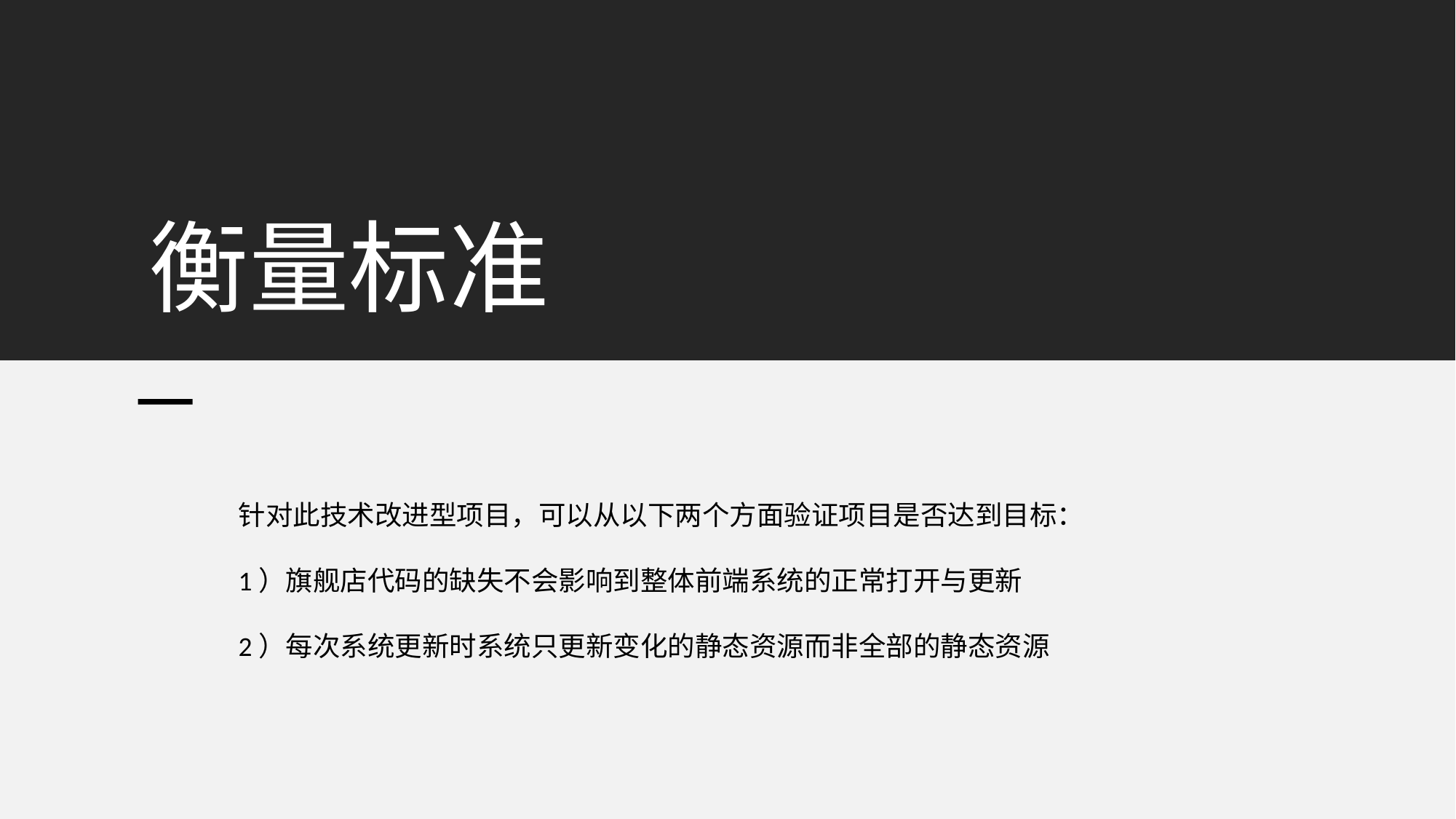

# 衡量标准

针对此技术改进型项目，可以从以下两个方面验证项目是否达到目标：
1）旗舰店代码的缺失不会影响到整体前端系统的正常打开与更新
2）每次系统更新时系统只更新变化的静态资源而非全部的静态资源